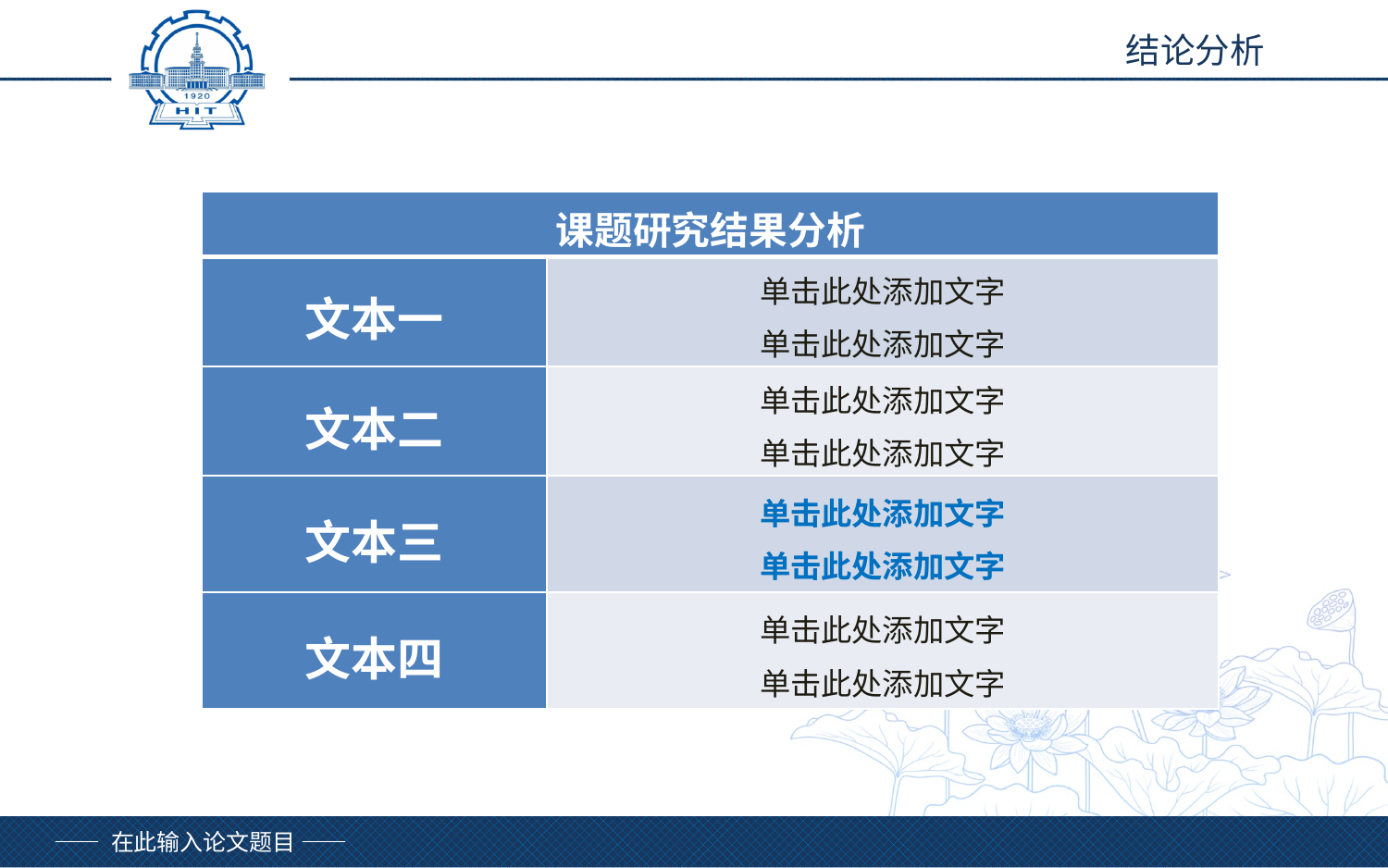

结论分析
| 课题研究结果分析 |  |
| --- | --- |
| 文本一 | 单击此处添加文字 单击此处添加文字 |
| 文本二 | 单击此处添加文字 单击此处添加文字 |
| 文本三 | 单击此处添加文字 单击此处添加文字 |
| 文本四 | 单击此处添加文字 单击此处添加文字 |